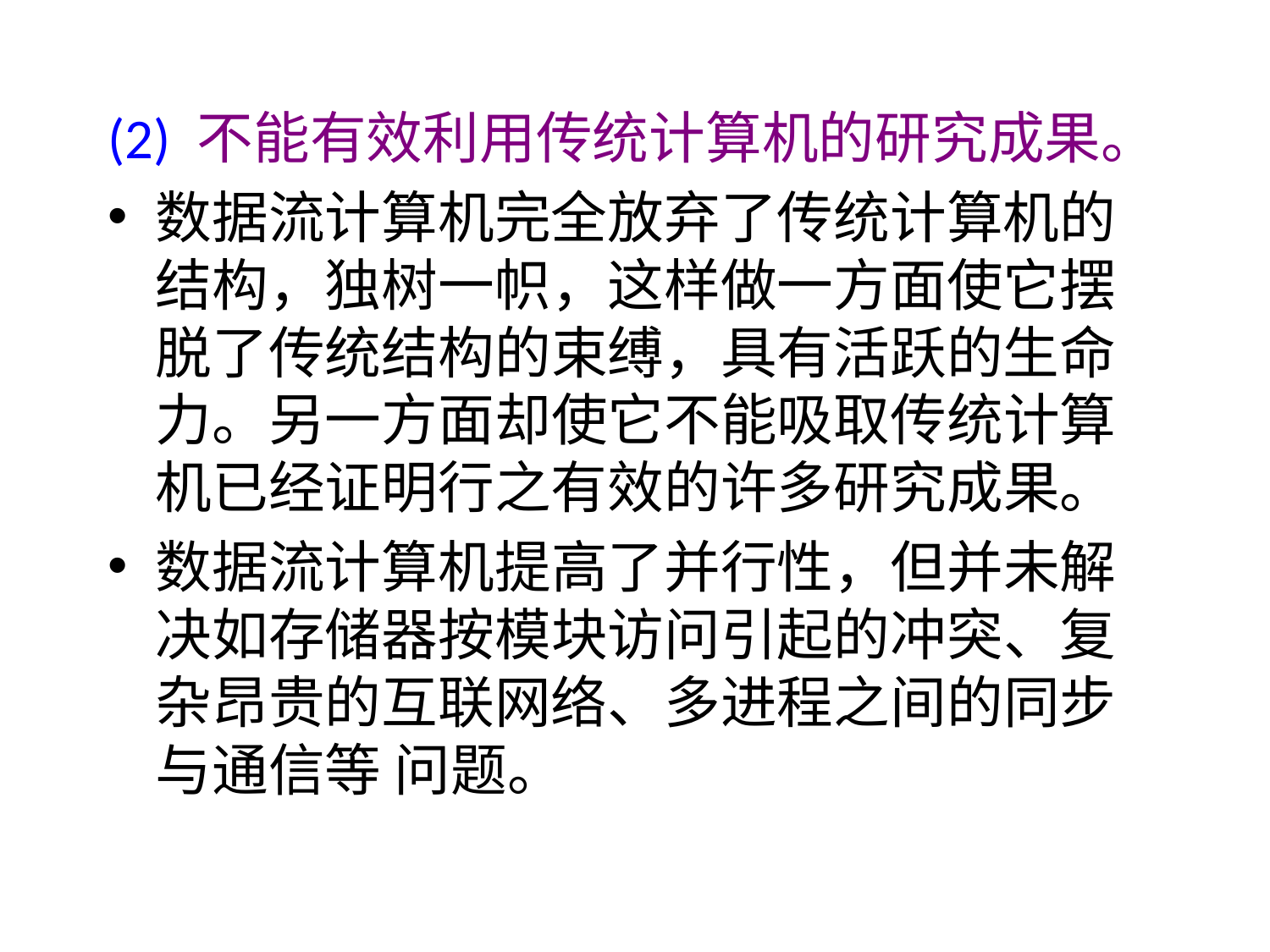

(2) 不能有效利用传统计算机的研究成果。
数据流计算机完全放弃了传统计算机的结构，独树一帜，这样做一方面使它摆脱了传统结构的束缚，具有活跃的生命力。另一方面却使它不能吸取传统计算机已经证明行之有效的许多研究成果。
数据流计算机提高了并行性，但并未解决如存储器按模块访问引起的冲突、复杂昂贵的互联网络、多进程之间的同步与通信等 问题。